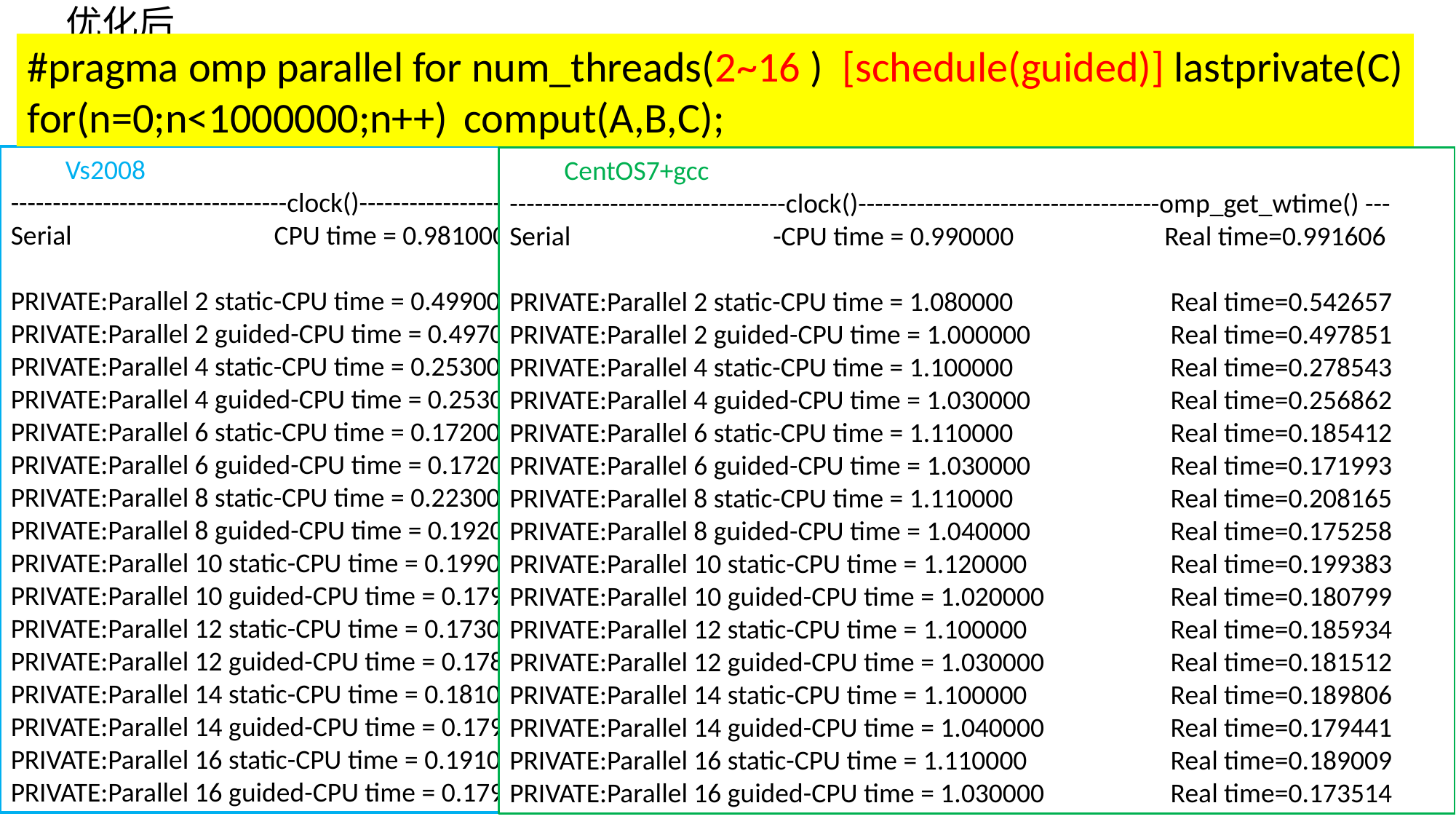

优化后
#pragma omp parallel for num_threads(2~16 )  [schedule(guided)] lastprivate(C)
for(n=0;n<1000000;n++) 	comput(A,B,C);
Vs2008
---------------------------------clock()------------------------------------omp_get_wtime() ---
Serial	                         CPU time = 0.981000 		Real time=0.981923

PRIVATE:Parallel 2 static-CPU time = 0.499000 		 Real time=0.499416
PRIVATE:Parallel 2 guided-CPU time = 0.497000 		 Real time=0.496905
PRIVATE:Parallel 4 static-CPU time = 0.253000 		 Real time=0.253516
PRIVATE:Parallel 4 guided-CPU time = 0.253000 		 Real time=0.252067
PRIVATE:Parallel 6 static-CPU time = 0.172000 		 Real time=0.172759
PRIVATE:Parallel 6 guided-CPU time = 0.172000 		 Real time=0.171083
PRIVATE:Parallel 8 static-CPU time = 0.223000 		 Real time=0.223389
PRIVATE:Parallel 8 guided-CPU time = 0.192000 		 Real time=0.192175
PRIVATE:Parallel 10 static-CPU time = 0.199000 		 Real time=0.198860
PRIVATE:Parallel 10 guided-CPU time = 0.179000 		 Real time=0.178434
PRIVATE:Parallel 12 static-CPU time = 0.173000 		 Real time=0.173785
PRIVATE:Parallel 12 guided-CPU time = 0.178000 		 Real time=0.177702
PRIVATE:Parallel 14 static-CPU time = 0.181000 		 Real time=0.181591
PRIVATE:Parallel 14 guided-CPU time = 0.179000 		 Real time=0.177815
PRIVATE:Parallel 16 static-CPU time = 0.191000 		 Real time=0.191877
PRIVATE:Parallel 16 guided-CPU time = 0.179000 		 Real time=0.178395
CentOS7+gcc
---------------------------------clock()------------------------------------omp_get_wtime() ---
Serial	                         -CPU time = 0.990000 		Real time=0.991606

PRIVATE:Parallel 2 static-CPU time = 1.080000 		 Real time=0.542657
PRIVATE:Parallel 2 guided-CPU time = 1.000000 		 Real time=0.497851
PRIVATE:Parallel 4 static-CPU time = 1.100000 		 Real time=0.278543
PRIVATE:Parallel 4 guided-CPU time = 1.030000 		 Real time=0.256862
PRIVATE:Parallel 6 static-CPU time = 1.110000 		 Real time=0.185412
PRIVATE:Parallel 6 guided-CPU time = 1.030000 		 Real time=0.171993
PRIVATE:Parallel 8 static-CPU time = 1.110000 		 Real time=0.208165
PRIVATE:Parallel 8 guided-CPU time = 1.040000 		 Real time=0.175258
PRIVATE:Parallel 10 static-CPU time = 1.120000 		 Real time=0.199383
PRIVATE:Parallel 10 guided-CPU time = 1.020000 		 Real time=0.180799
PRIVATE:Parallel 12 static-CPU time = 1.100000 		 Real time=0.185934
PRIVATE:Parallel 12 guided-CPU time = 1.030000 		 Real time=0.181512
PRIVATE:Parallel 14 static-CPU time = 1.100000 		 Real time=0.189806
PRIVATE:Parallel 14 guided-CPU time = 1.040000 		 Real time=0.179441
PRIVATE:Parallel 16 static-CPU time = 1.110000 		 Real time=0.189009
PRIVATE:Parallel 16 guided-CPU time = 1.030000 		 Real time=0.173514